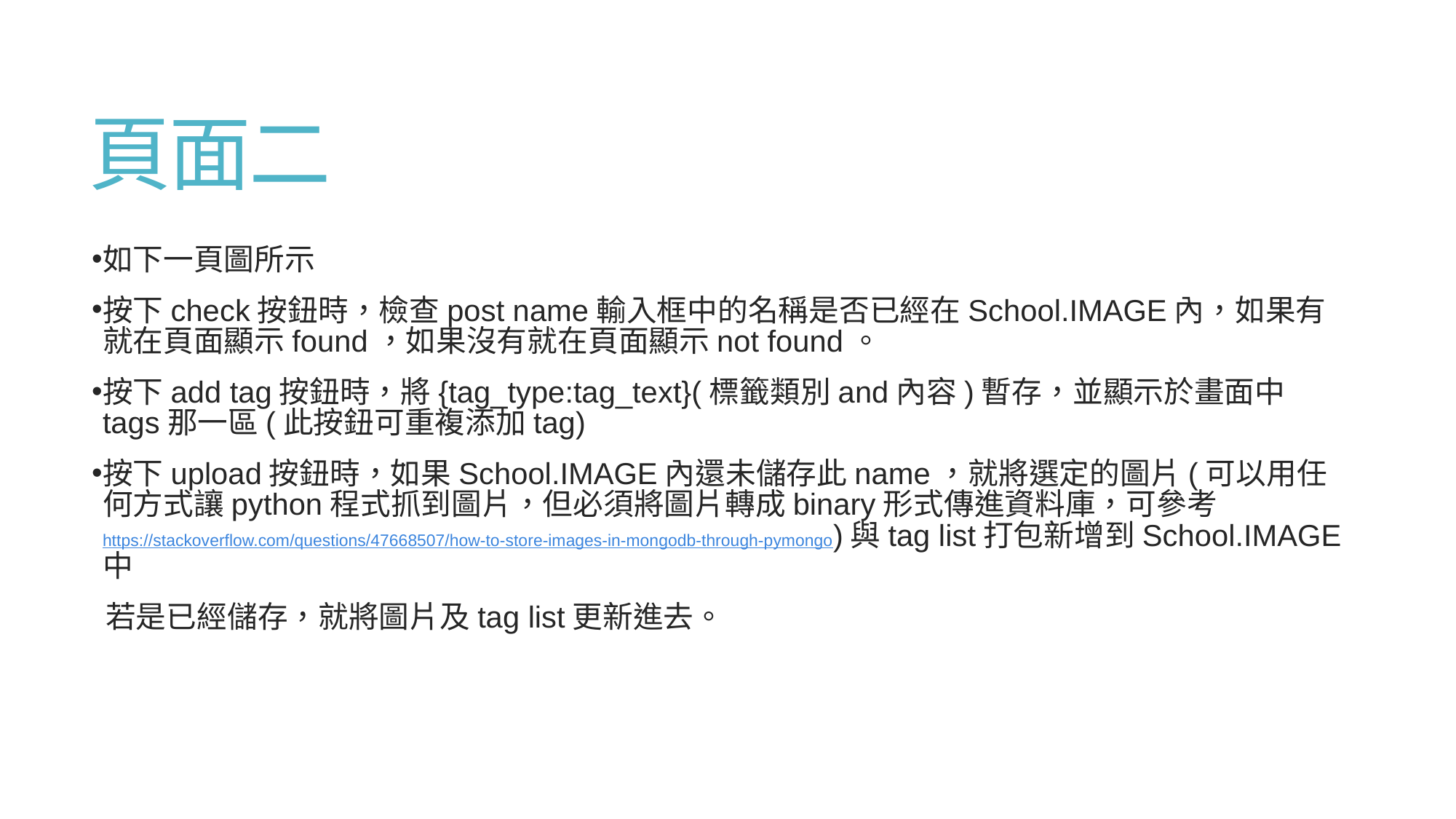

# 頁面二
如下一頁圖所示
按下check按鈕時，檢查post name輸入框中的名稱是否已經在School.IMAGE內，如果有就在頁面顯示found，如果沒有就在頁面顯示not found。
按下add tag按鈕時，將{tag_type:tag_text}(標籤類別and內容)暫存，並顯示於畫面中 tags那一區(此按鈕可重複添加tag)
按下upload按鈕時，如果School.IMAGE內還未儲存此name，就將選定的圖片(可以用任何方式讓python程式抓到圖片，但必須將圖片轉成binary形式傳進資料庫，可參考https://stackoverflow.com/questions/47668507/how-to-store-images-in-mongodb-through-pymongo)與tag list打包新增到School.IMAGE中
 若是已經儲存，就將圖片及tag list更新進去。